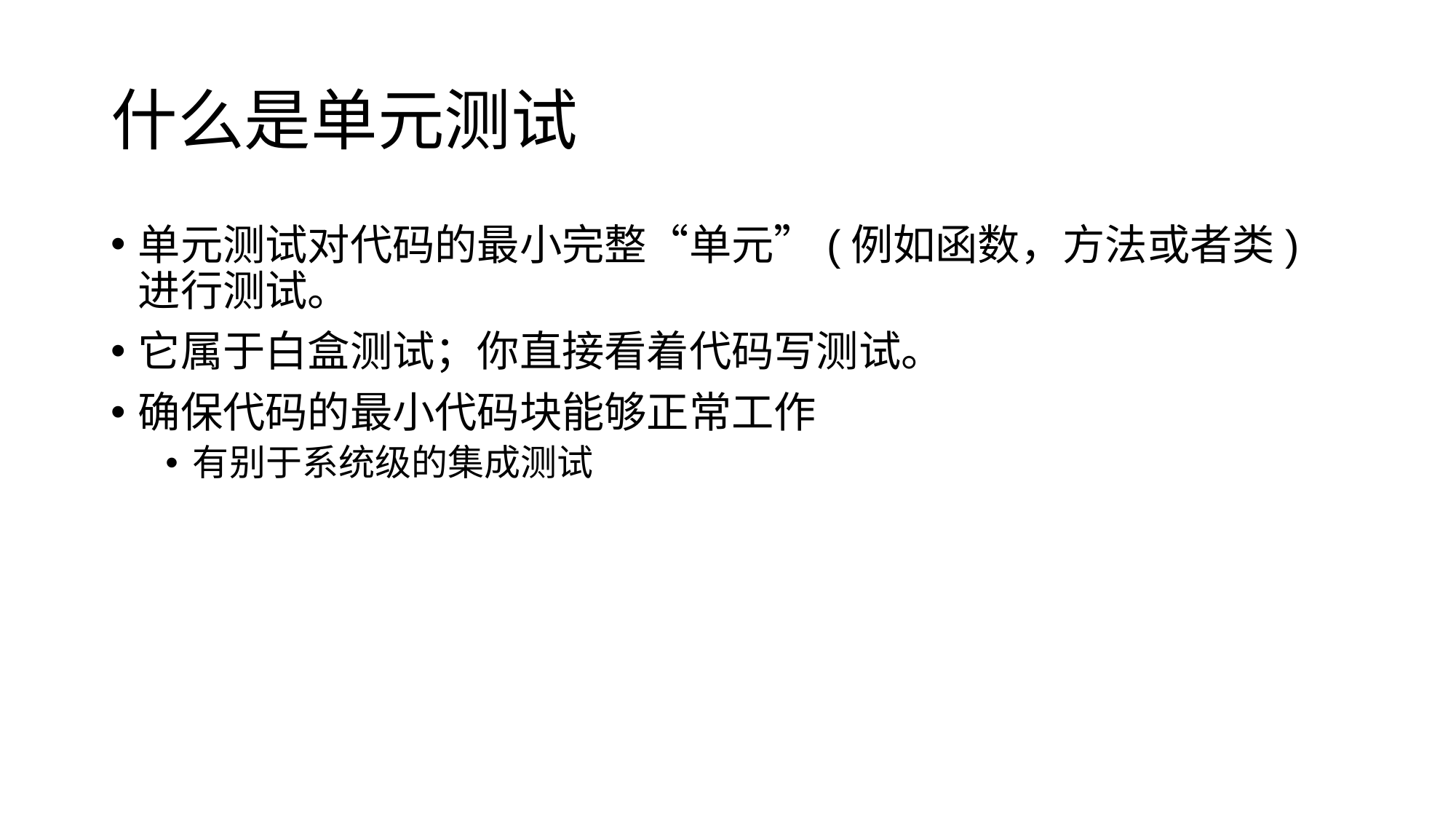

# 什么是单元测试
单元测试对代码的最小完整“单元”(例如函数，方法或者类)进行测试。
它属于白盒测试；你直接看着代码写测试。
确保代码的最小代码块能够正常工作
有别于系统级的集成测试